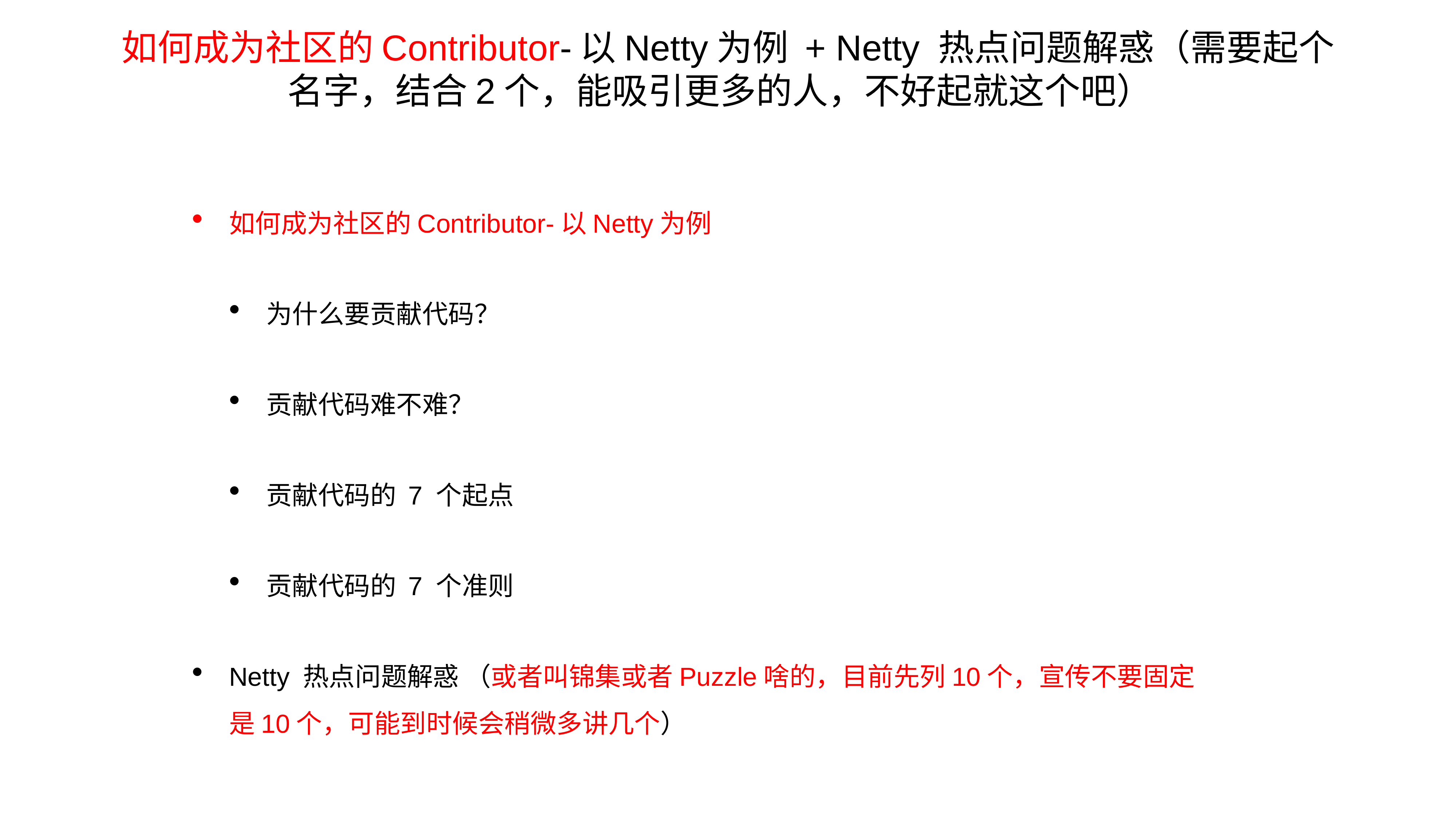

# 如何成为社区的Contributor-以Netty为例 + Netty 热点问题解惑（需要起个名字，结合2个，能吸引更多的人，不好起就这个吧）
如何成为社区的Contributor-以Netty为例
为什么要贡献代码？
贡献代码难不难？
贡献代码的 7 个起点
贡献代码的 7 个准则
Netty 热点问题解惑 （或者叫锦集或者Puzzle啥的，目前先列10个，宣传不要固定是10个，可能到时候会稍微多讲几个）